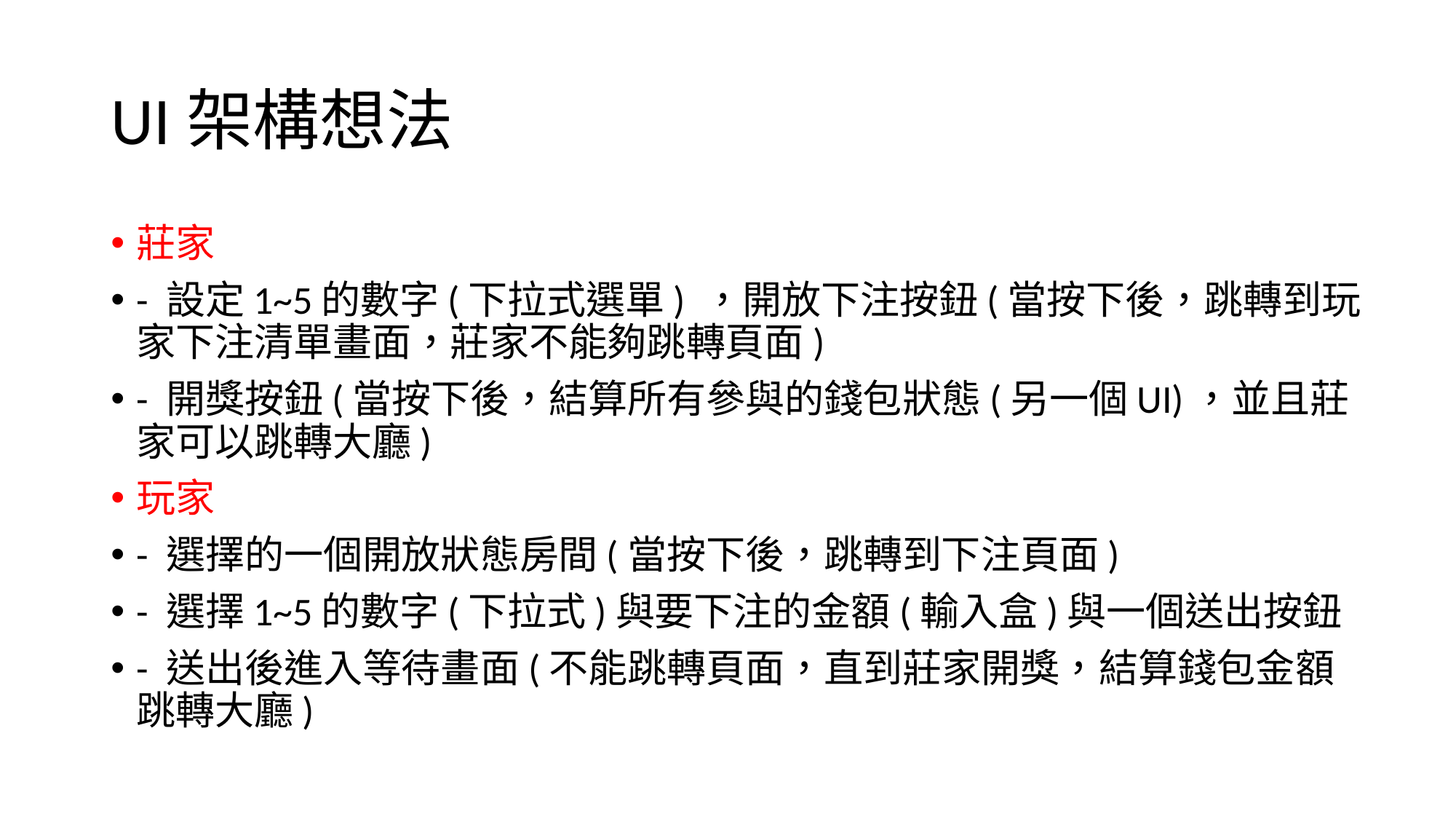

# UI架構想法
莊家
- 設定1~5的數字(下拉式選單) ，開放下注按鈕(當按下後，跳轉到玩家下注清單畫面，莊家不能夠跳轉頁面)
- 開獎按鈕(當按下後，結算所有參與的錢包狀態(另一個UI)，並且莊家可以跳轉大廳)
玩家
- 選擇的一個開放狀態房間(當按下後，跳轉到下注頁面)
- 選擇1~5的數字(下拉式)與要下注的金額(輸入盒)與一個送出按鈕
- 送出後進入等待畫面(不能跳轉頁面，直到莊家開獎，結算錢包金額跳轉大廳)